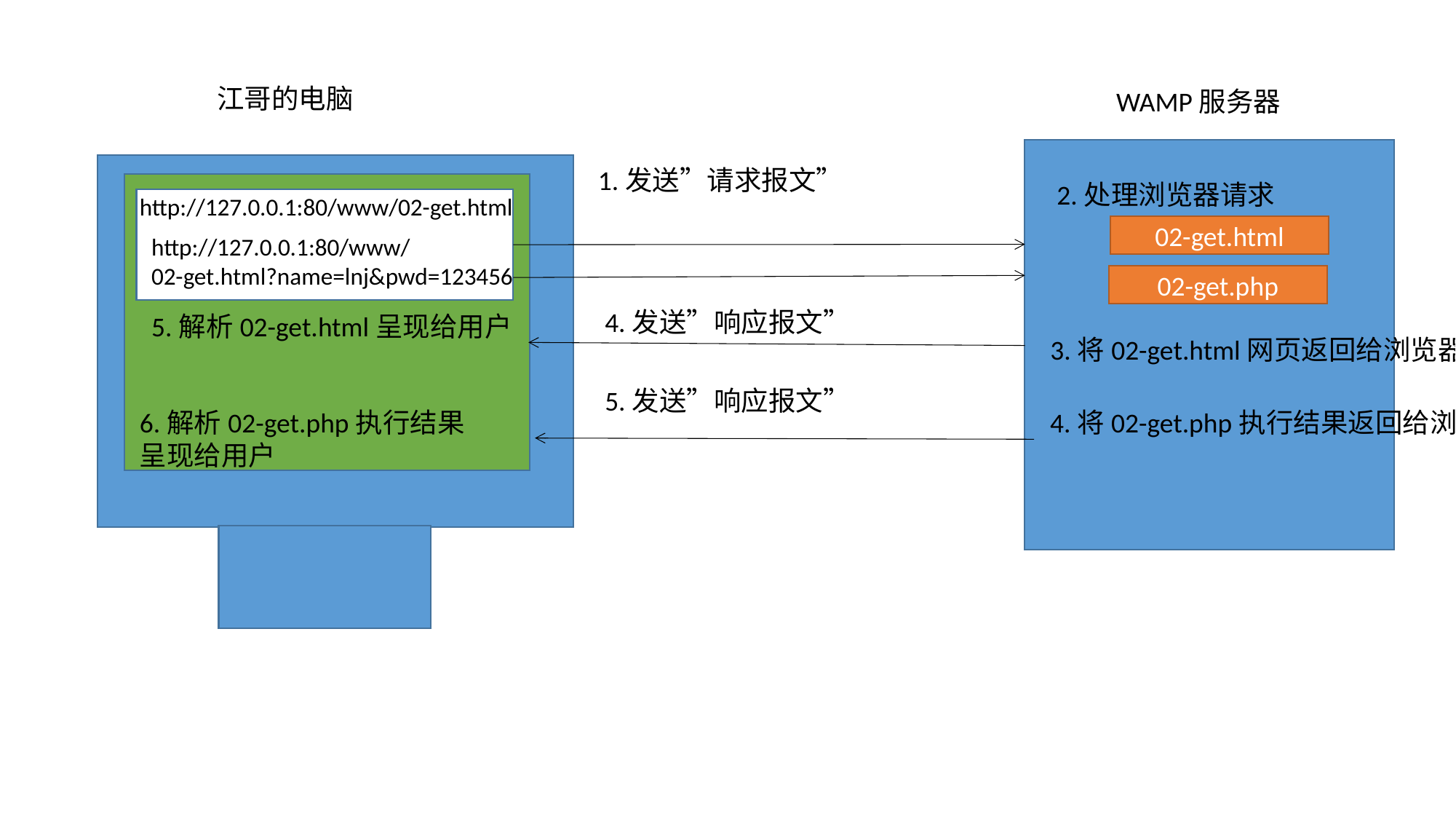

江哥的电脑
WAMP服务器

1.发送”请求报文”
2.处理浏览器请求

http://127.0.0.1:80/www/02-get.html
02-get.html
http://127.0.0.1:80/www/
02-get.html?name=lnj&pwd=123456
02-get.php
4.发送”响应报文”
5.解析02-get.html呈现给用户
3.将02-get.html网页返回给浏览器
5.发送”响应报文”
6.解析02-get.php执行结果
呈现给用户
4.将02-get.php执行结果返回给浏览器